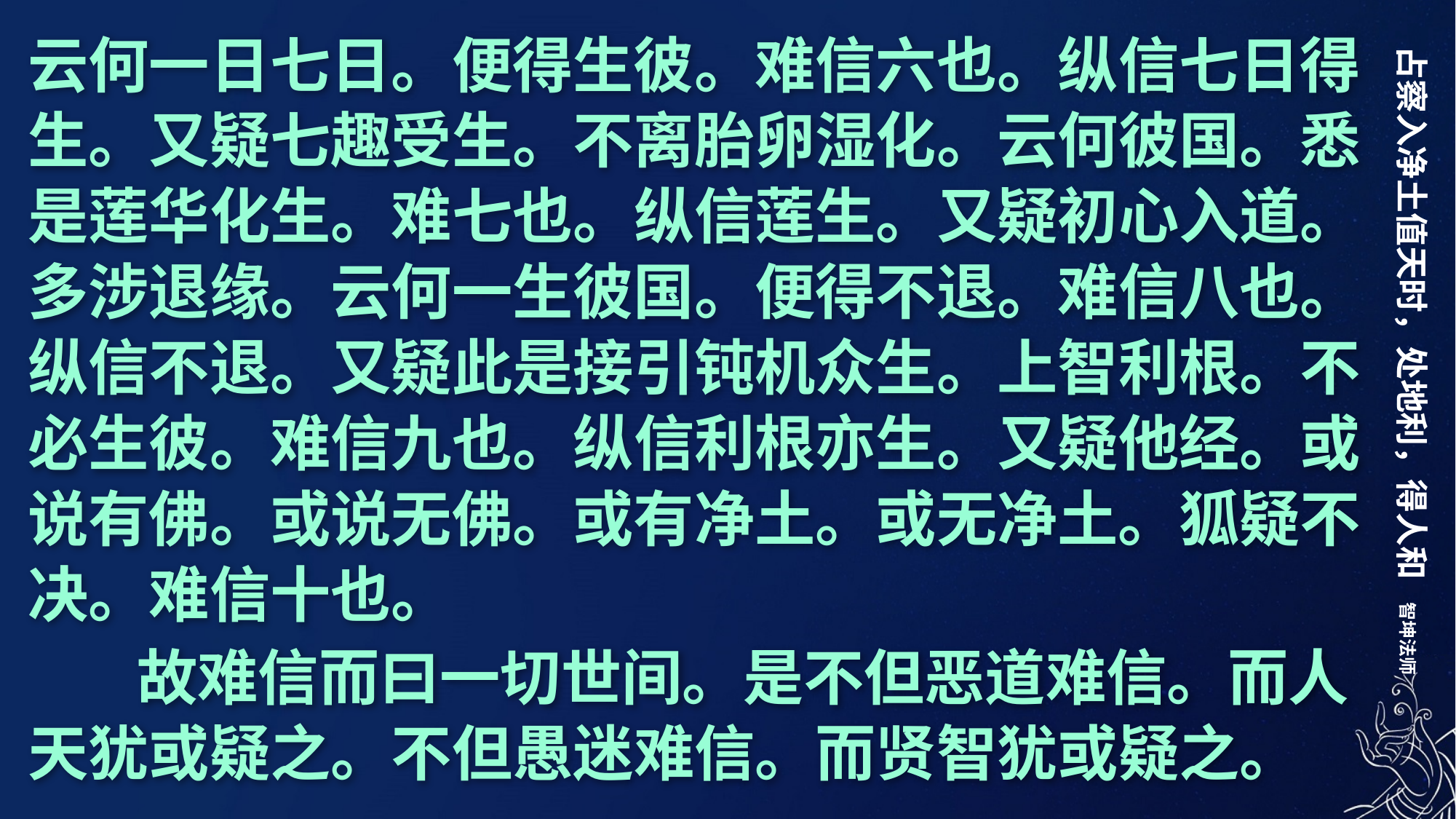

云何一日七日。便得生彼。难信六也。纵信七日得生。又疑七趣受生。不离胎卵湿化。云何彼国。悉是莲华化生。难七也。纵信莲生。又疑初心入道。多涉退缘。云何一生彼国。便得不退。难信八也。纵信不退。又疑此是接引钝机众生。上智利根。不必生彼。难信九也。纵信利根亦生。又疑他经。或说有佛。或说无佛。或有净土。或无净土。狐疑不决。难信十也。
	故难信而曰一切世间。是不但恶道难信。而人天犹或疑之。不但愚迷难信。而贤智犹或疑之。